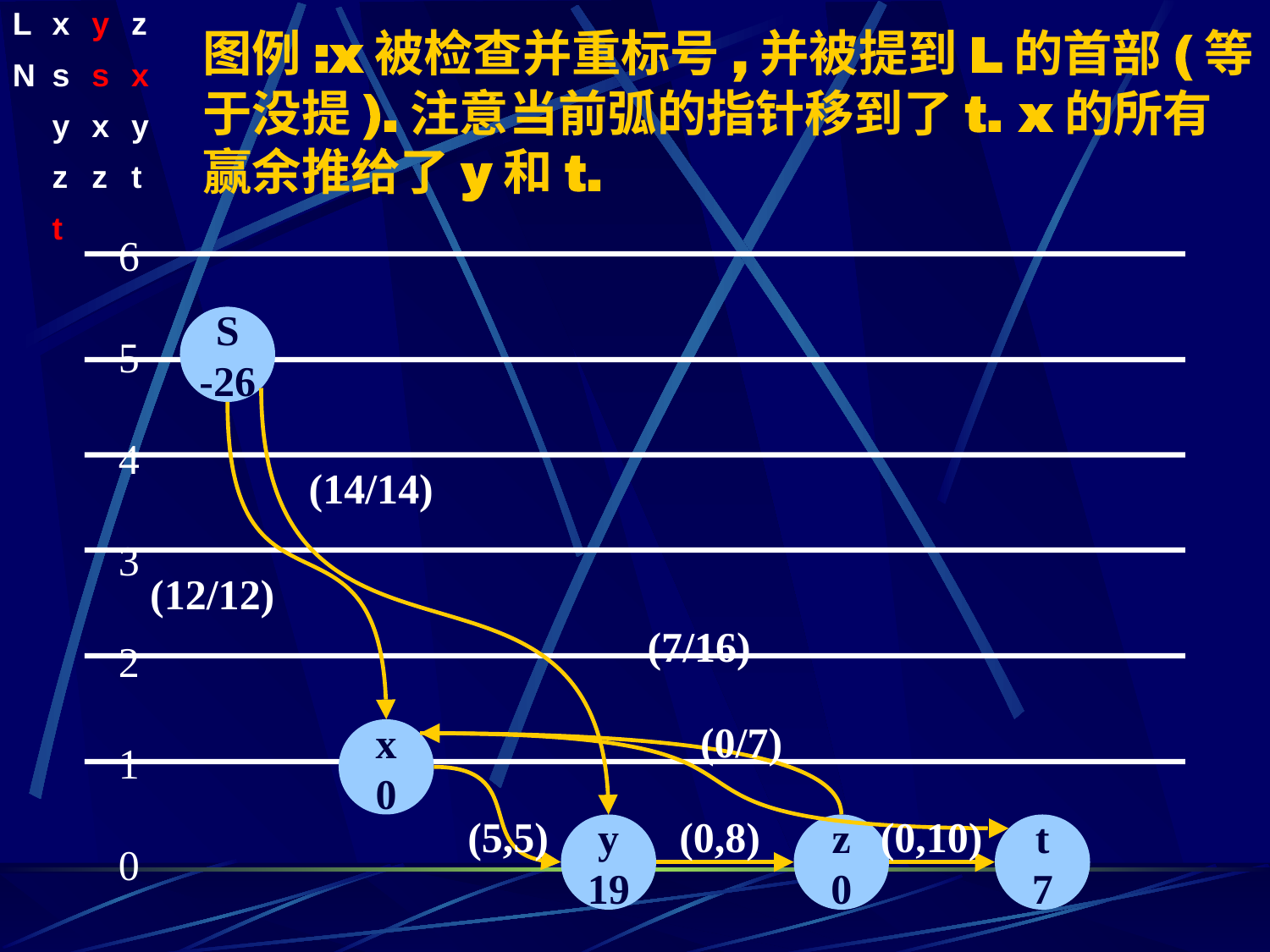

| L | x | y | z |
| --- | --- | --- | --- |
| N | s | s | x |
|  | y | x | y |
|  | z | z | t |
|  | t |  |  |
图例:x被检查并重标号,并被提到L的首部(等于没提).注意当前弧的指针移到了t. x的所有赢余推给了y和t.
6

5

4

3

2

1

0

S
-26

(14/14)

(12/12)
(7/16)

(0/7)
x
0

(5,5)
(0,8)
(0,10)
y
19
z
0
t
7